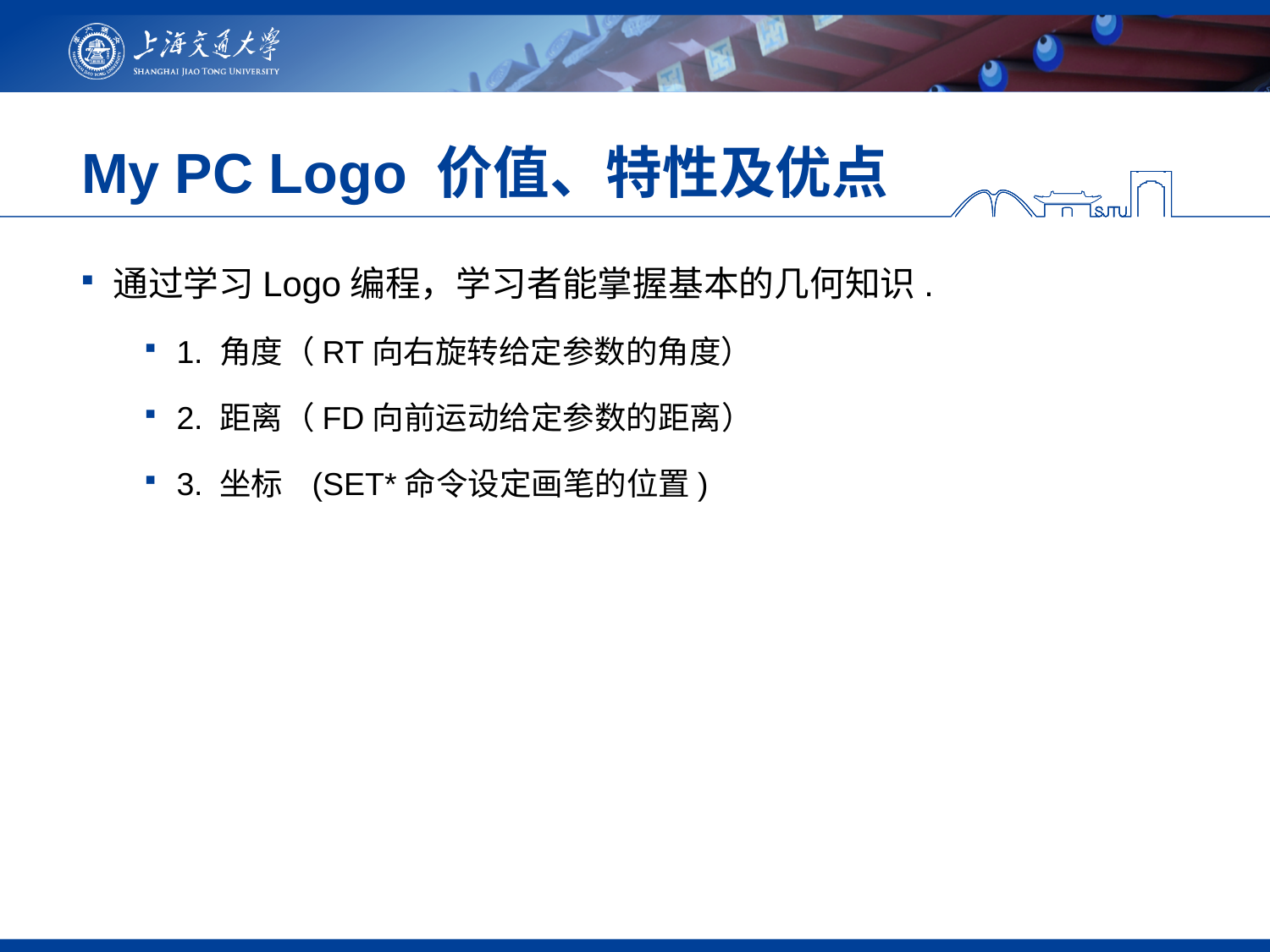

# My PC Logo 价值、特性及优点
通过学习Logo编程，学习者能掌握基本的几何知识.
1. 角度（RT向右旋转给定参数的角度）
2. 距离（FD向前运动给定参数的距离）
3. 坐标   (SET*命令设定画笔的位置)